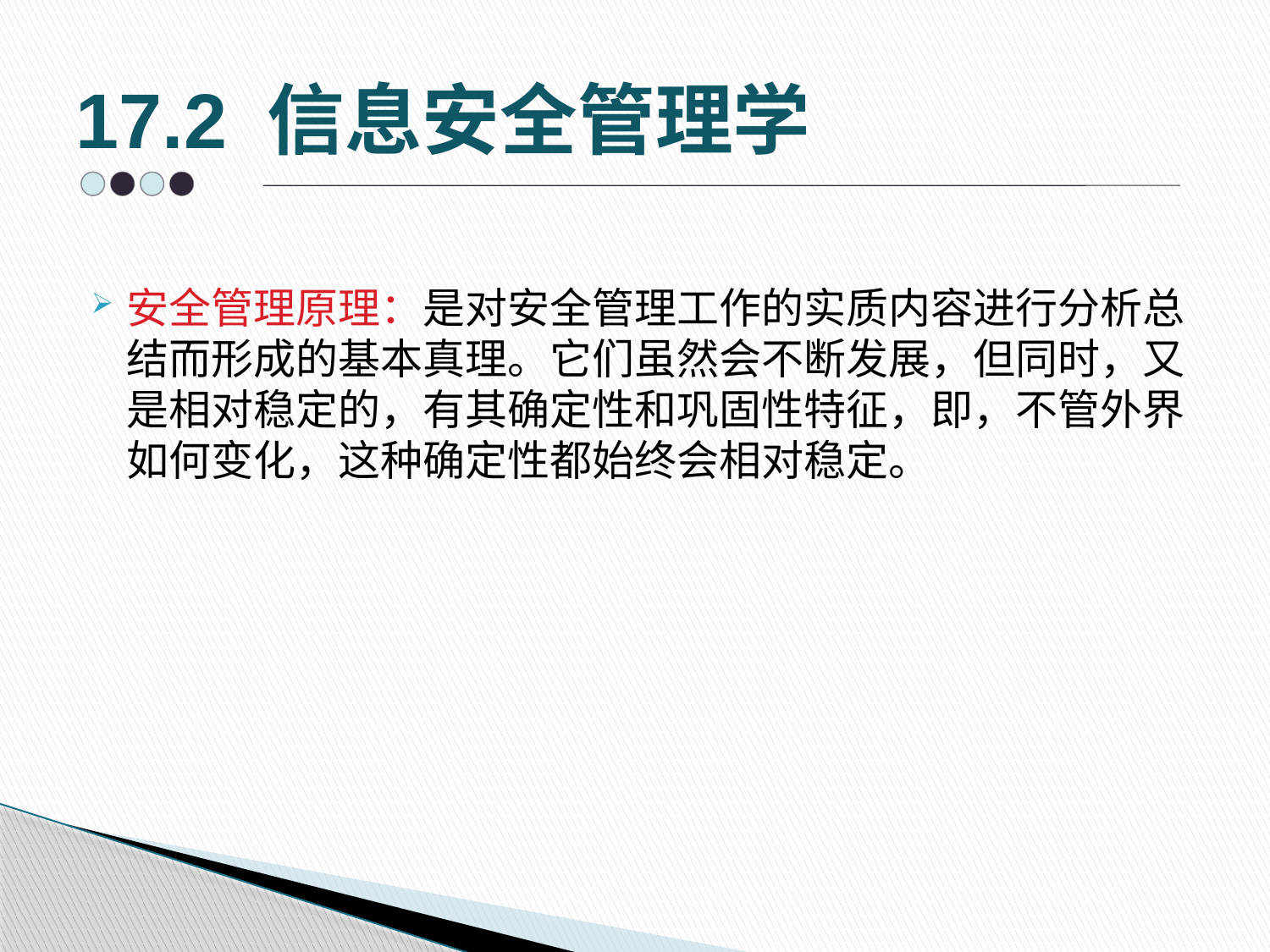

# 17.2 信息安全管理学

安全管理原理：是对安全管理工作的实质内容进行分析总结而形成的基本真理。它们虽然会不断发展，但同时，又是相对稳定的，有其确定性和巩固性特征，即，不管外界如何变化，这种确定性都始终会相对稳定。